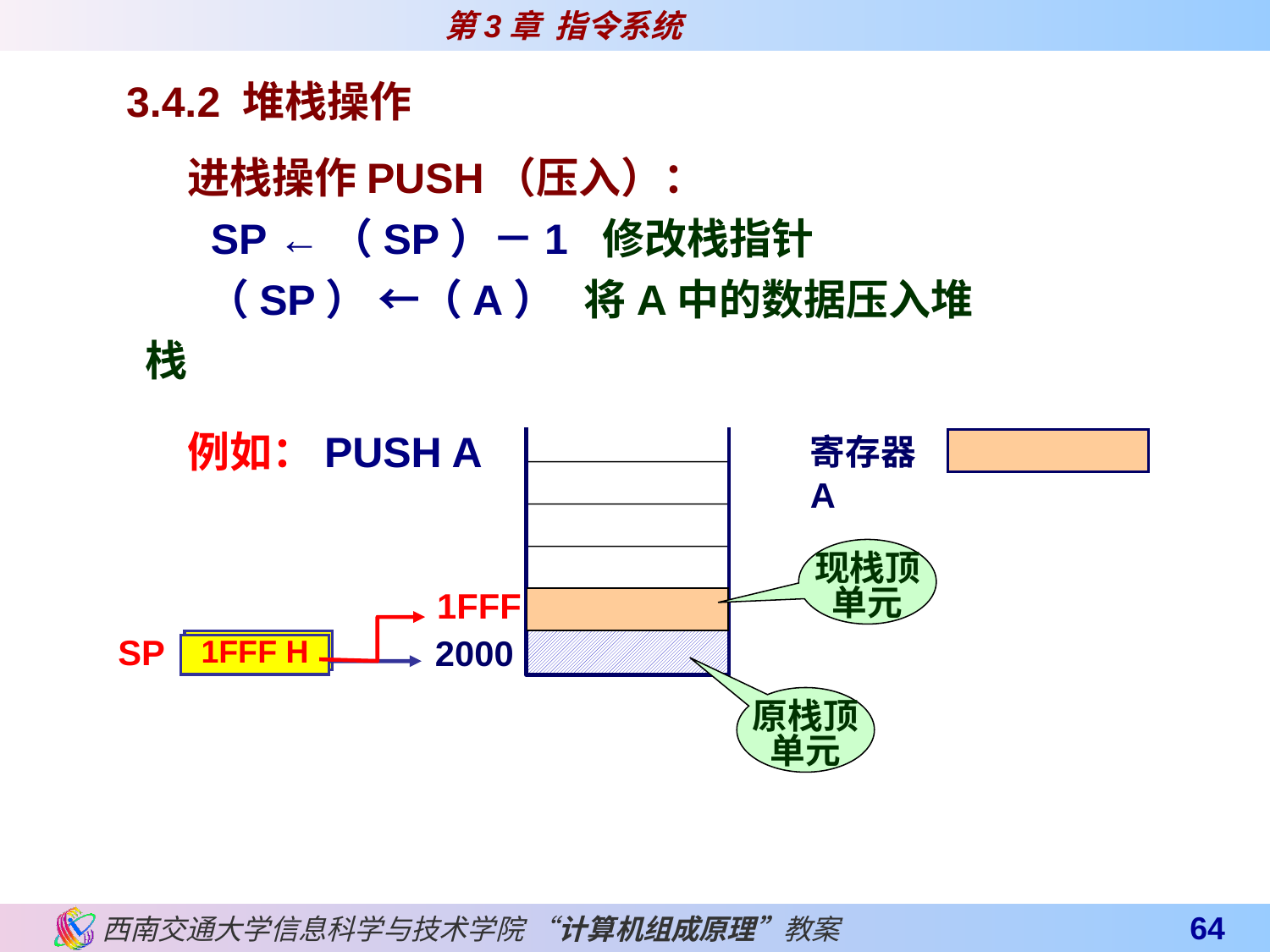

3.4.2 堆栈操作
进栈操作PUSH（压入）：
  SP ←（SP）－1  修改栈指针
 （SP） ←（A）   将A中的数据压入堆栈

例如：PUSH A
寄存器A

现栈顶
单元
1FFF

1FFF H

SP
2000
2000 H

原栈顶
单元